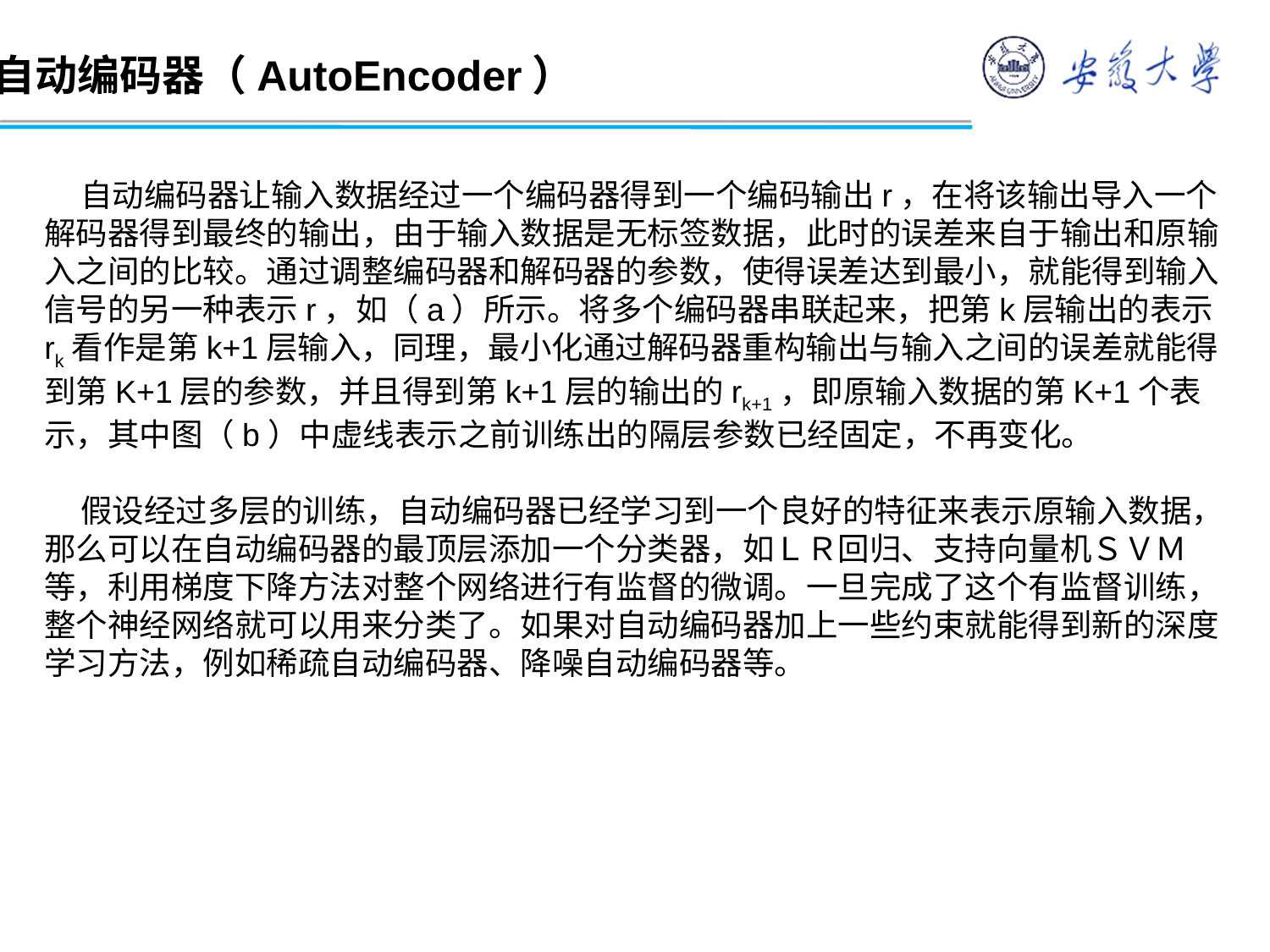

自动编码器（AutoEncoder）
    自动编码器让输入数据经过一个编码器得到一个编码输出r，在将该输出导入一个解码器得到最终的输出，由于输入数据是无标签数据，此时的误差来自于输出和原输入之间的比较。通过调整编码器和解码器的参数，使得误差达到最小，就能得到输入信号的另一种表示r，如（a）所示。将多个编码器串联起来，把第k层输出的表示rk看作是第k+1层输入，同理，最小化通过解码器重构输出与输入之间的误差就能得到第K+1层的参数，并且得到第k+1层的输出的rk+1，即原输入数据的第K+1个表示，其中图（b）中虚线表示之前训练出的隔层参数已经固定，不再变化。

    假设经过多层的训练，自动编码器已经学习到一个良好的特征来表示原输入数据，那么可以在自动编码器的最顶层添加一个分类器，如ＬＲ回归、支持向量机ＳＶＭ等，利用梯度下降方法对整个网络进行有监督的微调。一旦完成了这个有监督训练，整个神经网络就可以用来分类了。如果对自动编码器加上一些约束就能得到新的深度学习方法，例如稀疏自动编码器、降噪自动编码器等。